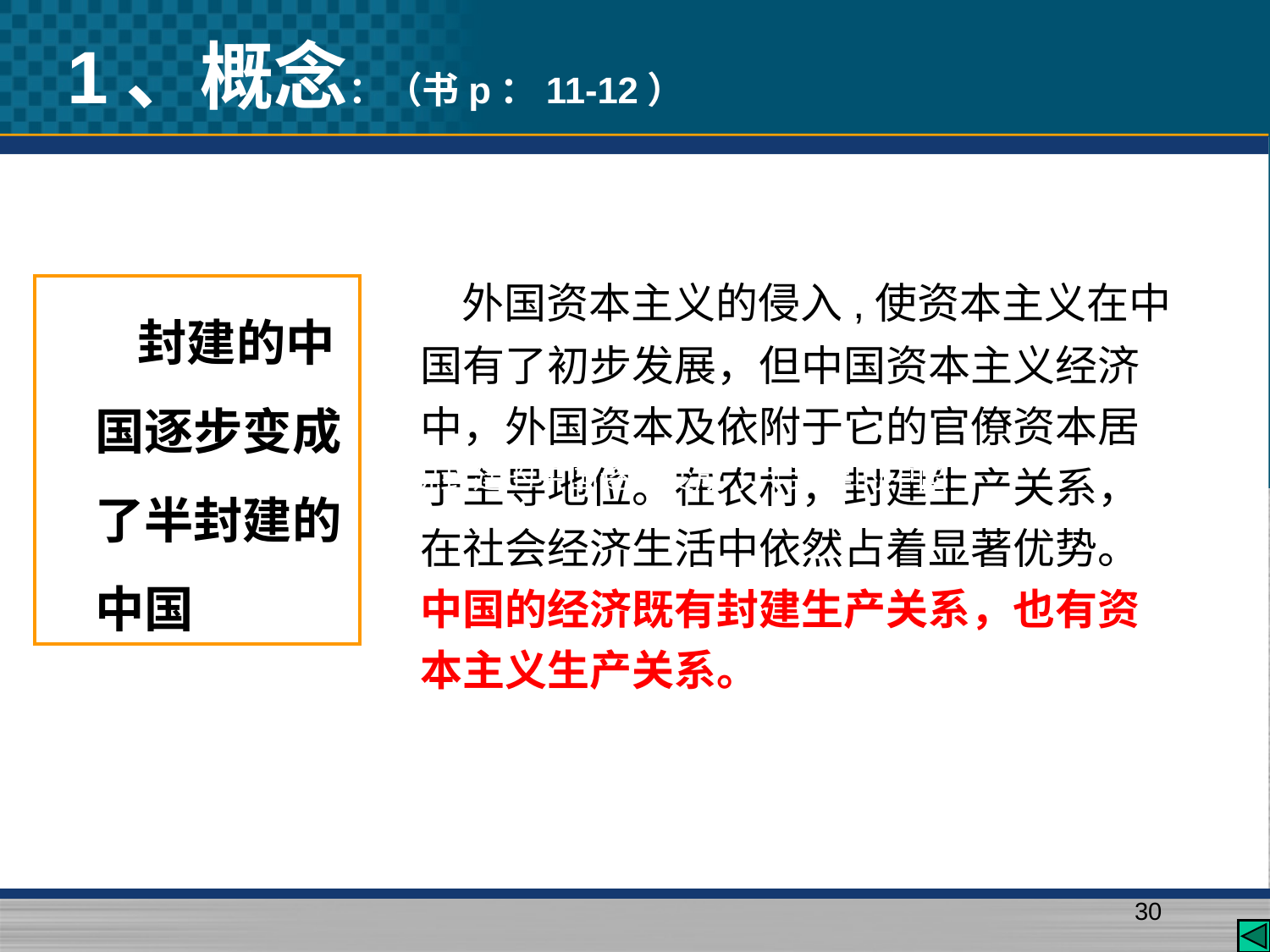

# 1、概念：（书p：11-12）
       外国资本主义的侵入,使资本主义在中国有了初步发展，但中国资本主义经济中，外国资本及依附于它的官僚资本居于主导地位。在农村，封建生产关系，在社会经济生活中依然占着显著优势。中国的经济既有封建生产关系，也有资本主义生产关系。
       封建的中国逐步变成了半封建的中国
为什么说封建的中国逐步变成了半封建的中国
30